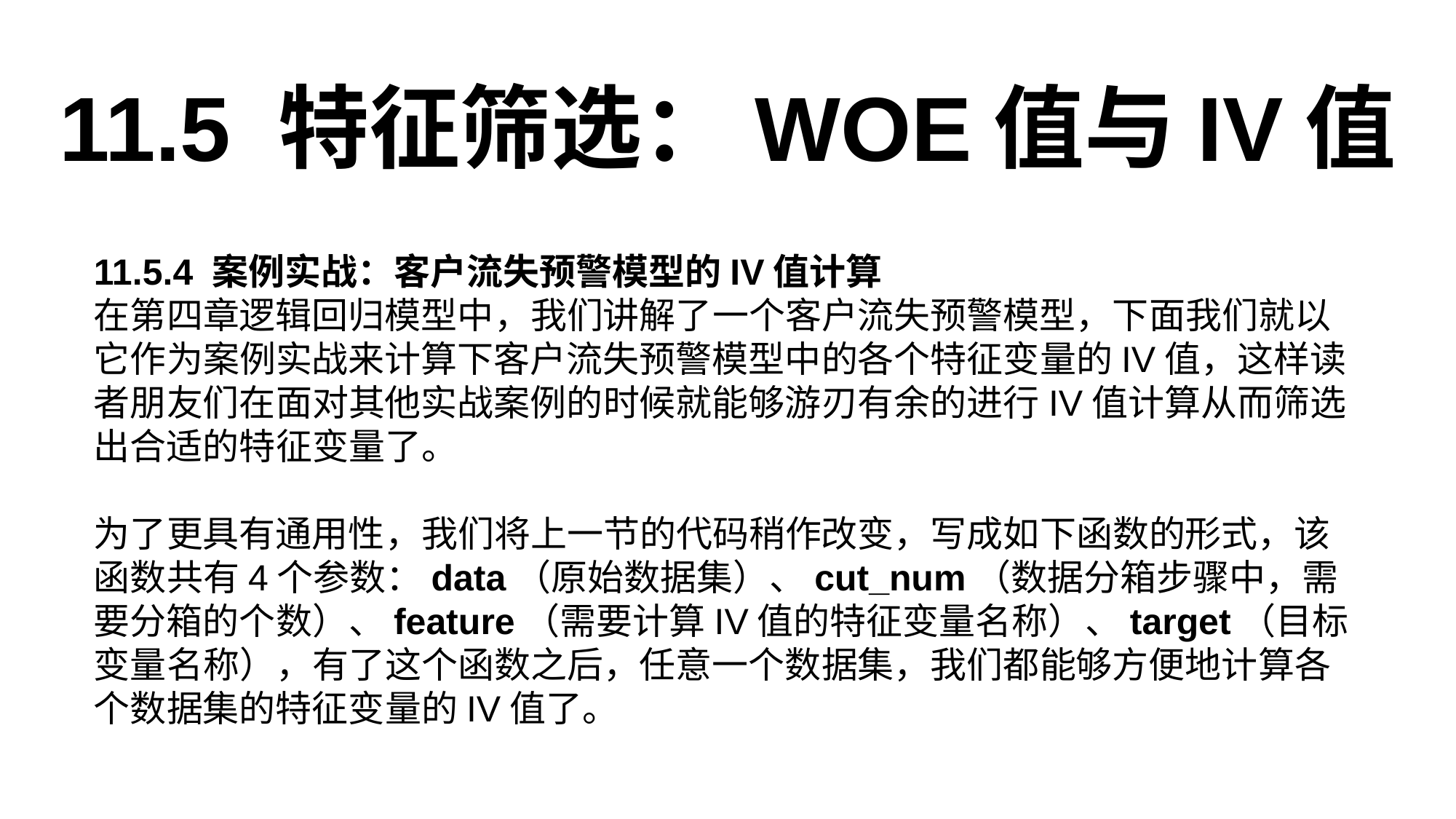

11.5 特征筛选：WOE值与IV值
11.5.4 案例实战：客户流失预警模型的IV值计算
在第四章逻辑回归模型中，我们讲解了一个客户流失预警模型，下面我们就以它作为案例实战来计算下客户流失预警模型中的各个特征变量的IV值，这样读者朋友们在面对其他实战案例的时候就能够游刃有余的进行IV值计算从而筛选出合适的特征变量了。

为了更具有通用性，我们将上一节的代码稍作改变，写成如下函数的形式，该函数共有4个参数：data（原始数据集）、cut_num（数据分箱步骤中，需要分箱的个数）、feature（需要计算IV值的特征变量名称）、target（目标变量名称），有了这个函数之后，任意一个数据集，我们都能够方便地计算各个数据集的特征变量的IV值了。